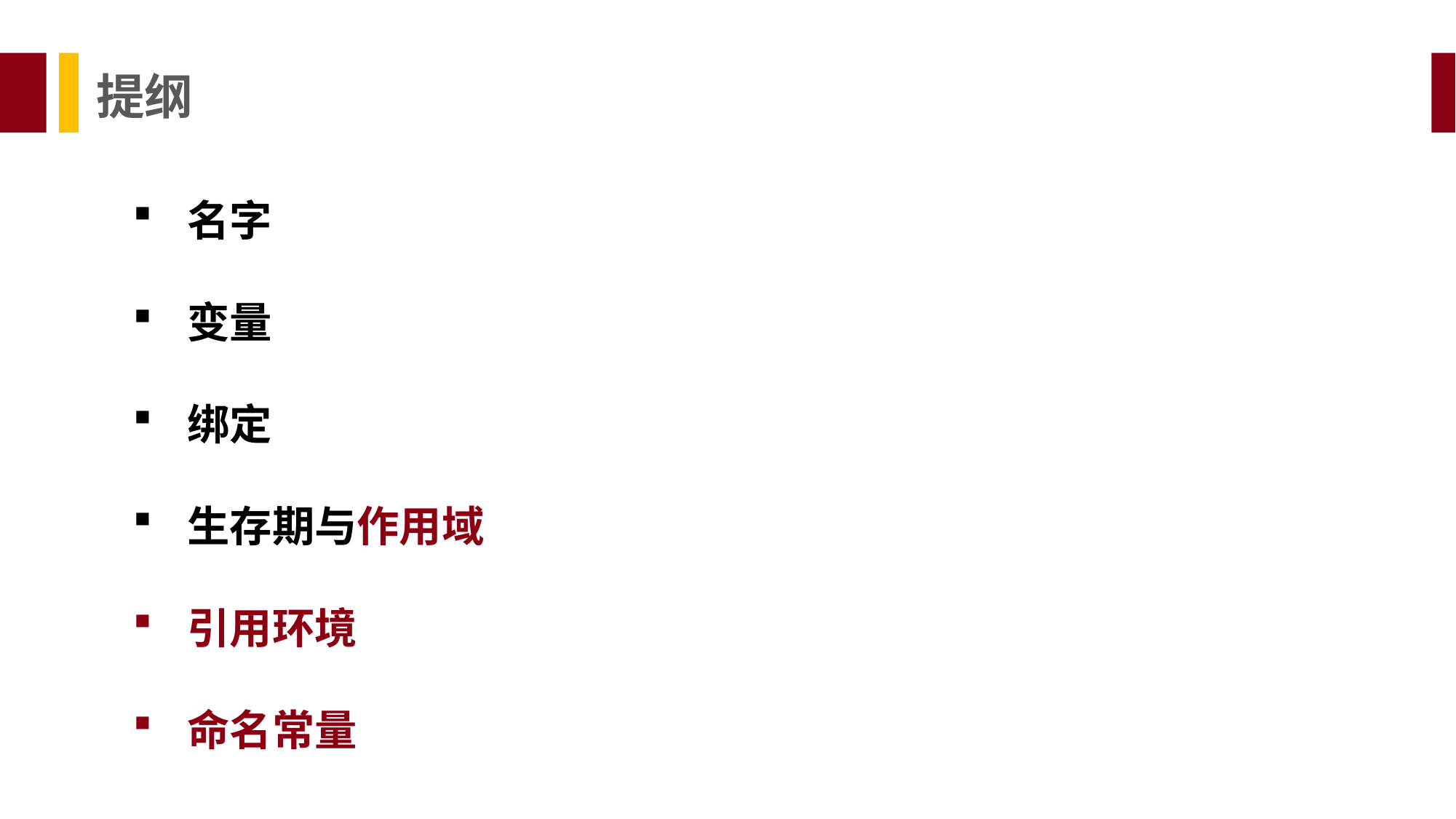

提纲
名字
变量
绑定
生存期与作用域
引用环境
命名常量